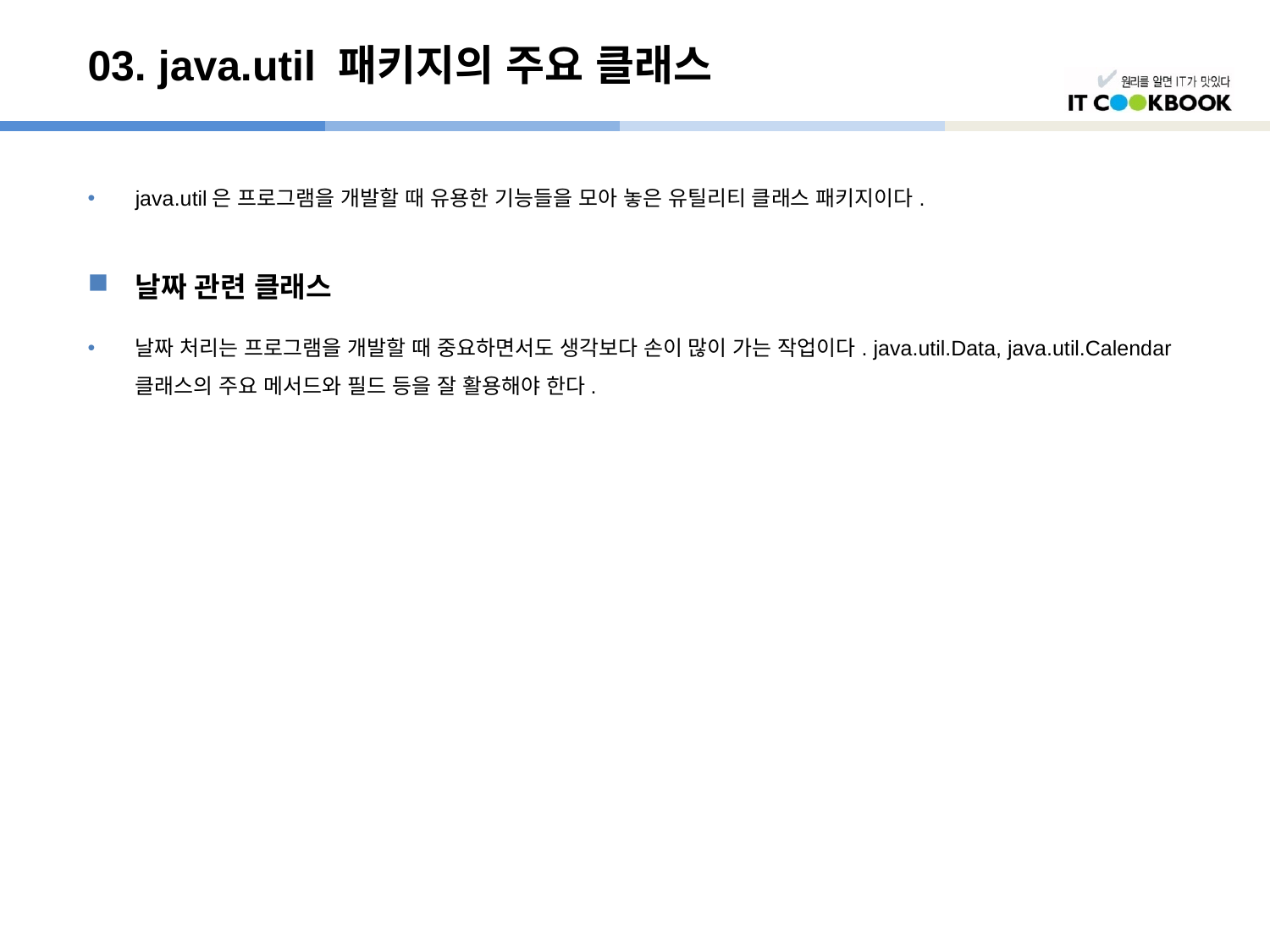

# 03. java.util 패키지의 주요 클래스
java.util은 프로그램을 개발할 때 유용한 기능들을 모아 놓은 유틸리티 클래스 패키지이다.
날짜 관련 클래스
날짜 처리는 프로그램을 개발할 때 중요하면서도 생각보다 손이 많이 가는 작업이다. java.util.Data, java.util.Calendar 클래스의 주요 메서드와 필드 등을 잘 활용해야 한다.